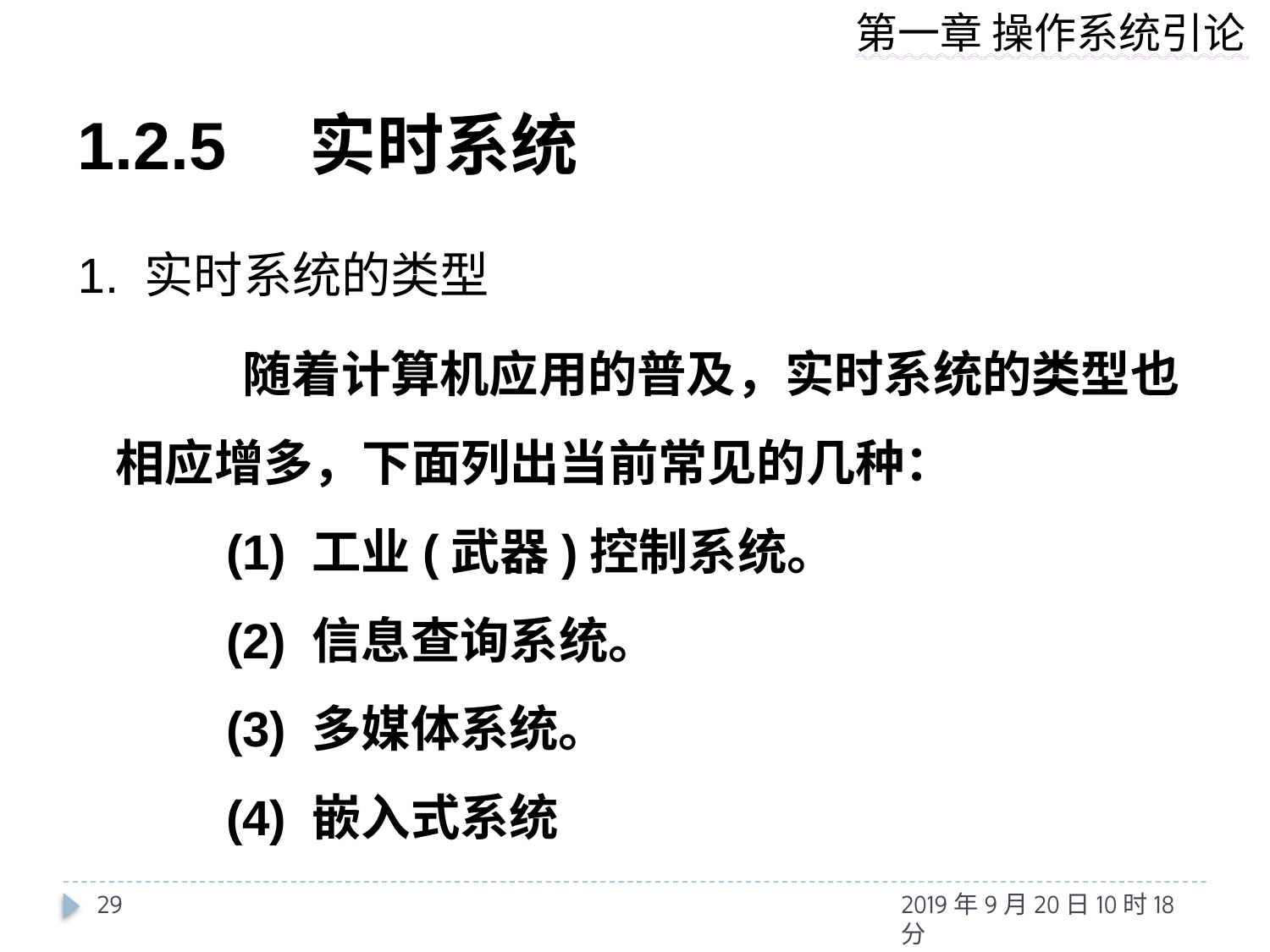

1.2.5　实时系统
1. 实时系统的类型
		随着计算机应用的普及，实时系统的类型也相应增多，下面列出当前常见的几种：
　　(1) 工业(武器)控制系统。
　　(2) 信息查询系统。
　　(3) 多媒体系统。
　　(4) 嵌入式系统
29
2019年9月20日10时18分